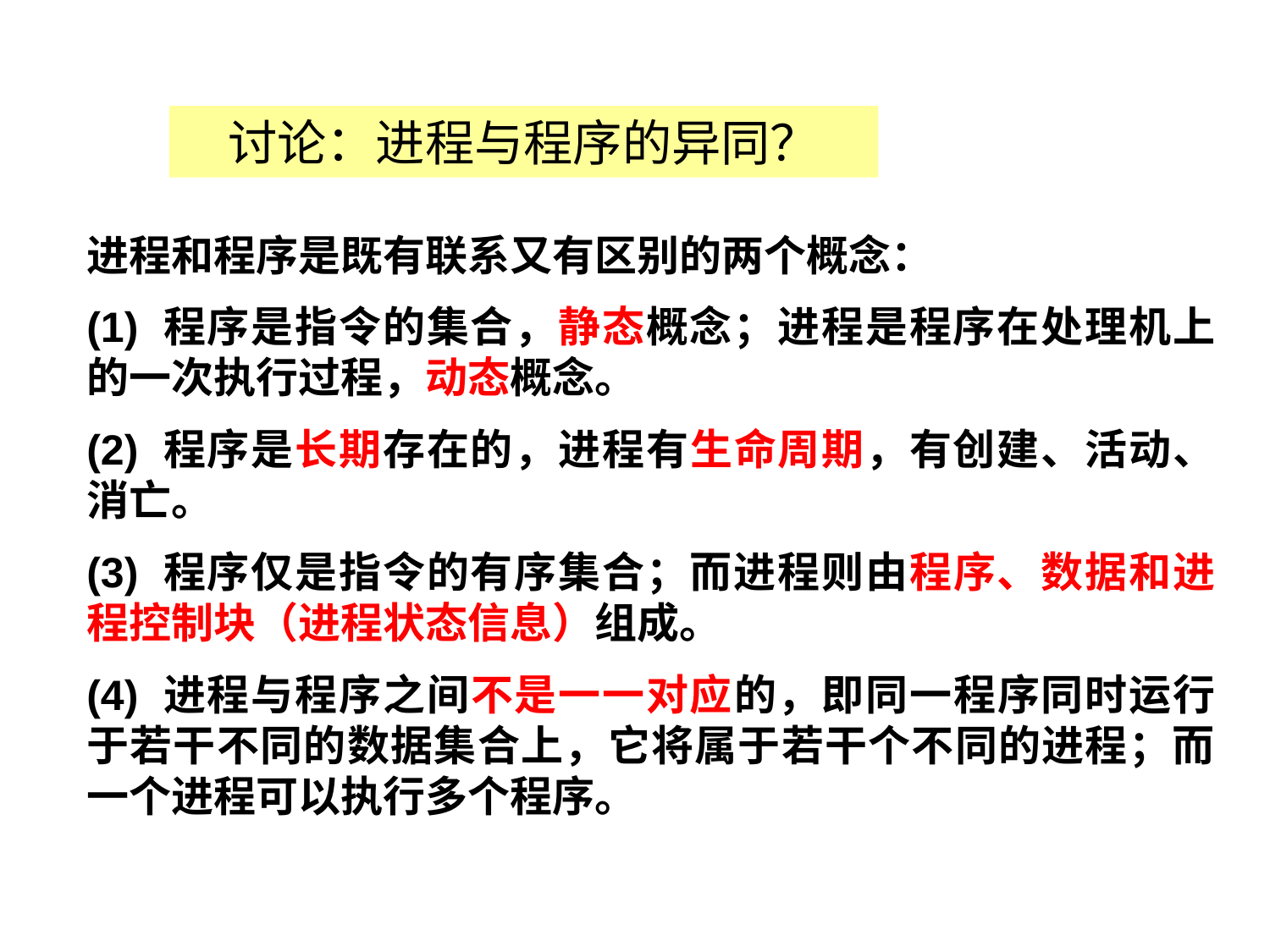

讨论：进程与程序的异同？
进程和程序是既有联系又有区别的两个概念：
(1) 程序是指令的集合，静态概念；进程是程序在处理机上的一次执行过程，动态概念。
(2) 程序是长期存在的，进程有生命周期，有创建、活动、消亡。
(3) 程序仅是指令的有序集合；而进程则由程序、数据和进程控制块（进程状态信息）组成。
(4) 进程与程序之间不是一一对应的，即同一程序同时运行于若干不同的数据集合上，它将属于若干个不同的进程；而一个进程可以执行多个程序。